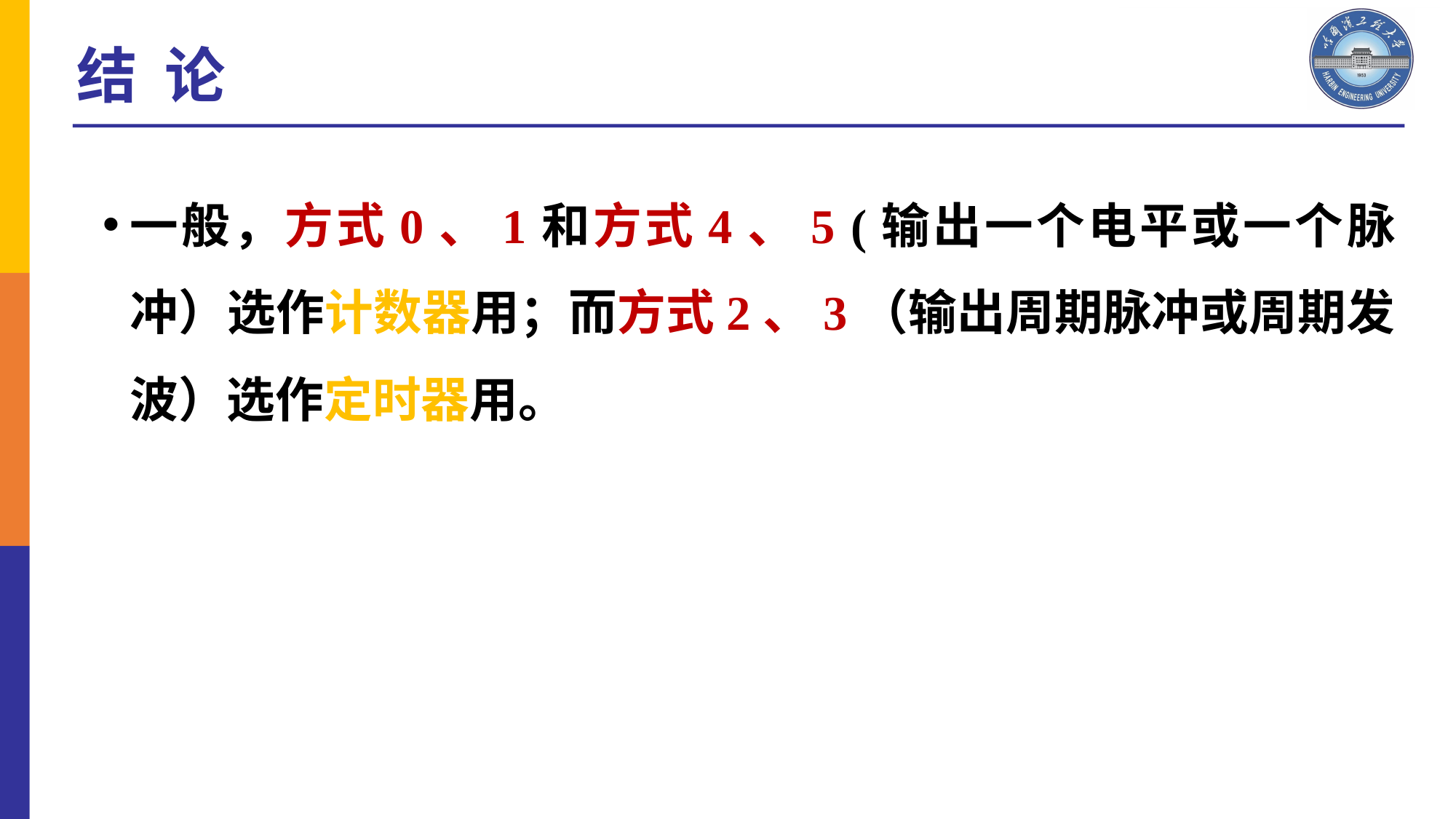

结  论
一般，方式0、1和方式4、5 (输出一个电平或一个脉冲）选作计数器用；而方式2、3（输出周期脉冲或周期发波）选作定时器用。